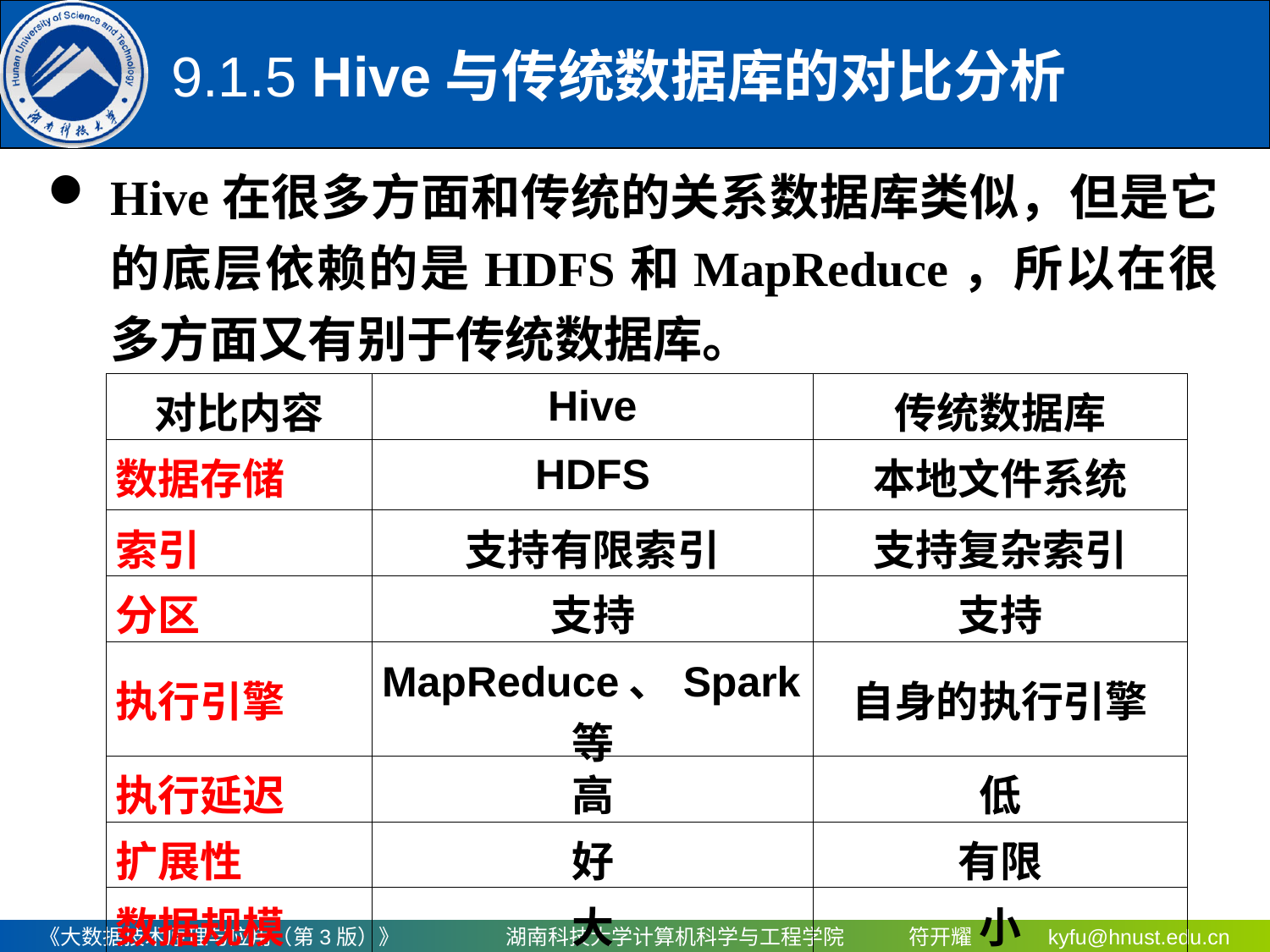

9.1.5 Hive与传统数据库的对比分析
Hive在很多方面和传统的关系数据库类似，但是它的底层依赖的是HDFS和MapReduce，所以在很多方面又有别于传统数据库。
| 对比内容 | Hive | 传统数据库 |
| --- | --- | --- |
| 数据存储 | HDFS | 本地文件系统 |
| 索引 | 支持有限索引 | 支持复杂索引 |
| 分区 | 支持 | 支持 |
| 执行引擎 | MapReduce、Spark等 | 自身的执行引擎 |
| 执行延迟 | 高 | 低 |
| 扩展性 | 好 | 有限 |
| 数据规模 | 大 | 小 |